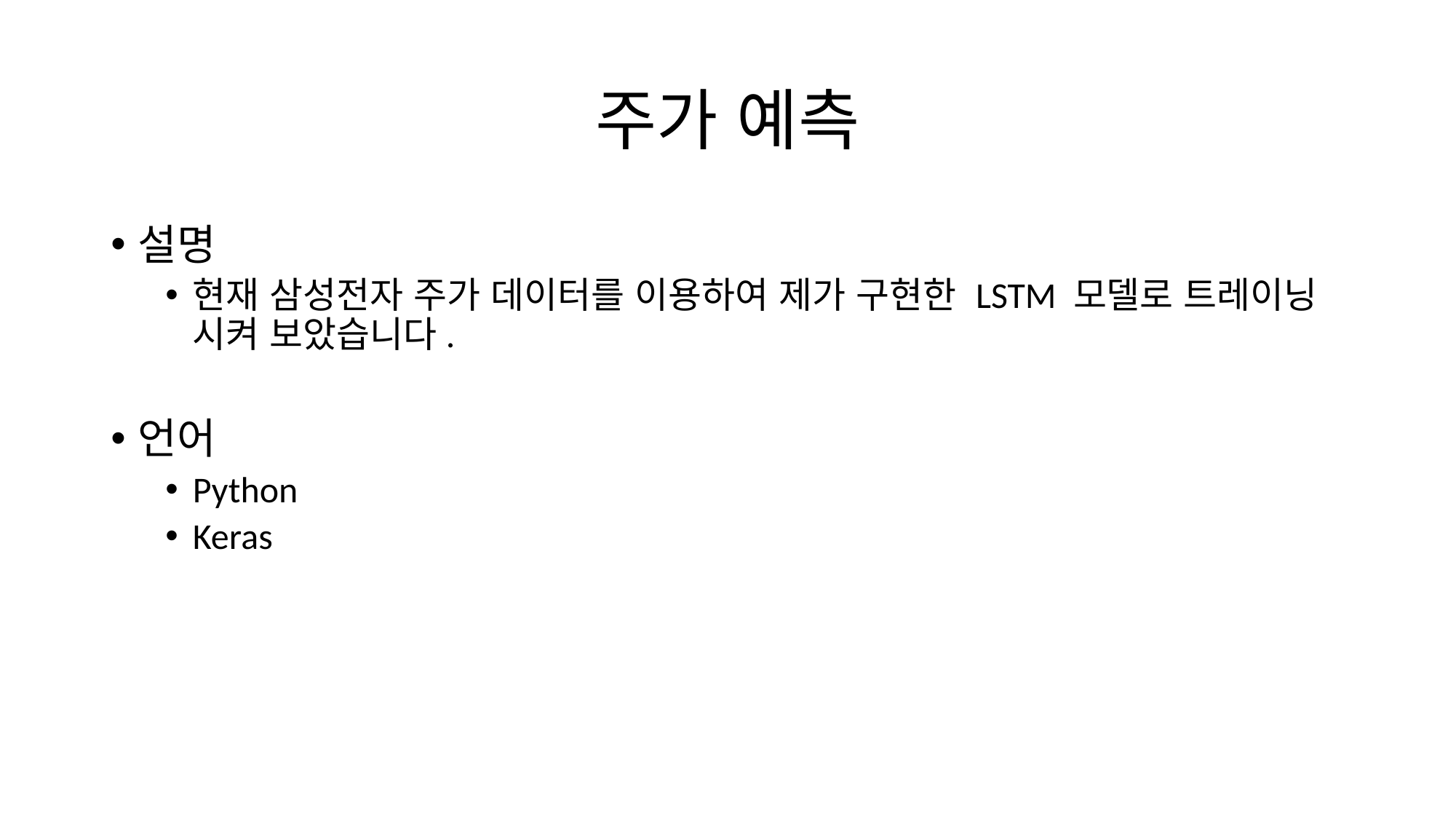

# 주가 예측
설명
현재 삼성전자 주가 데이터를 이용하여 제가 구현한 LSTM 모델로 트레이닝 시켜 보았습니다.

언어
Python
Keras